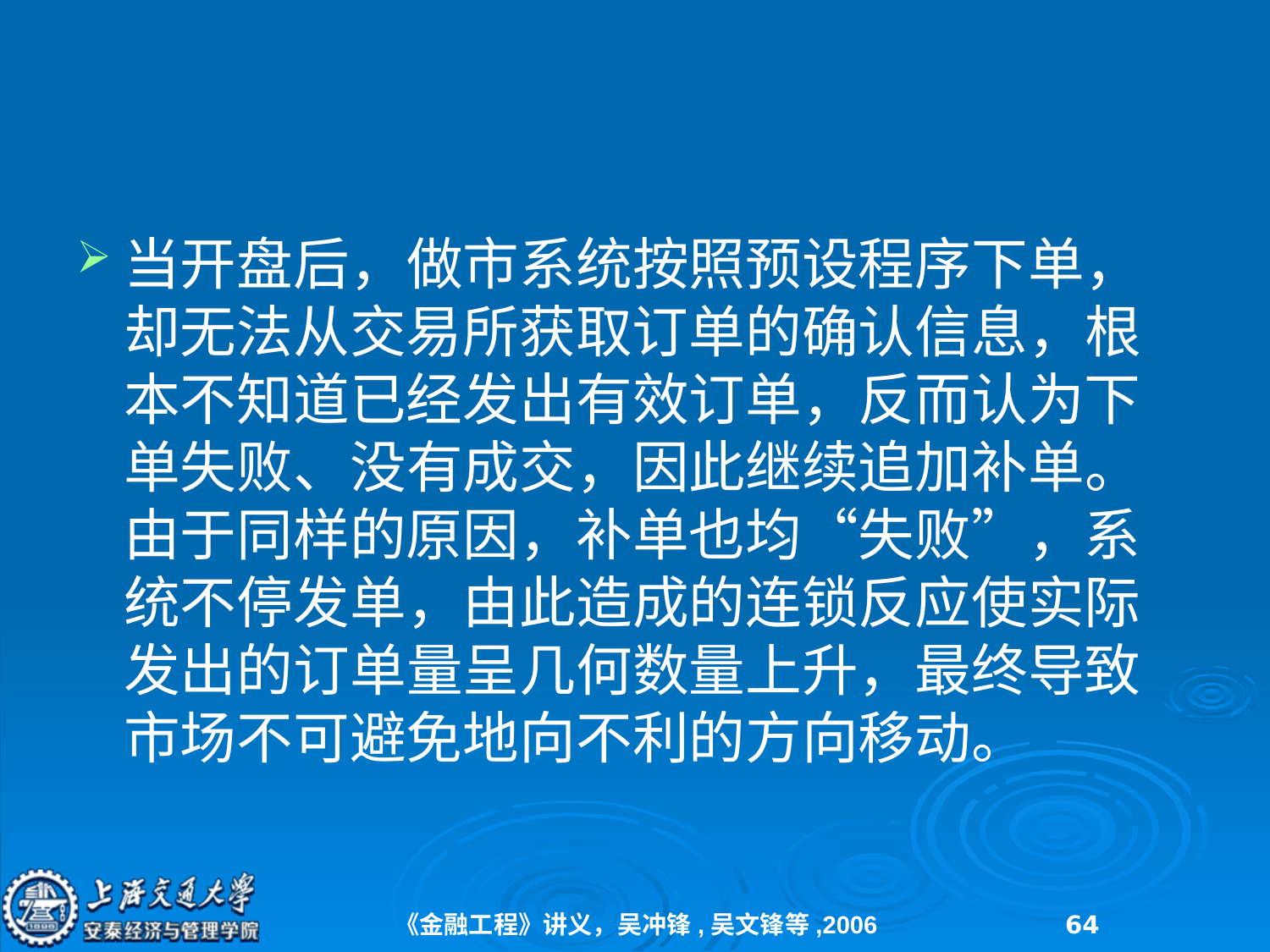

#
当开盘后，做市系统按照预设程序下单，却无法从交易所获取订单的确认信息，根本不知道已经发出有效订单，反而认为下单失败、没有成交，因此继续追加补单。由于同样的原因，补单也均“失败”，系统不停发单，由此造成的连锁反应使实际发出的订单量呈几何数量上升，最终导致市场不可避免地向不利的方向移动。